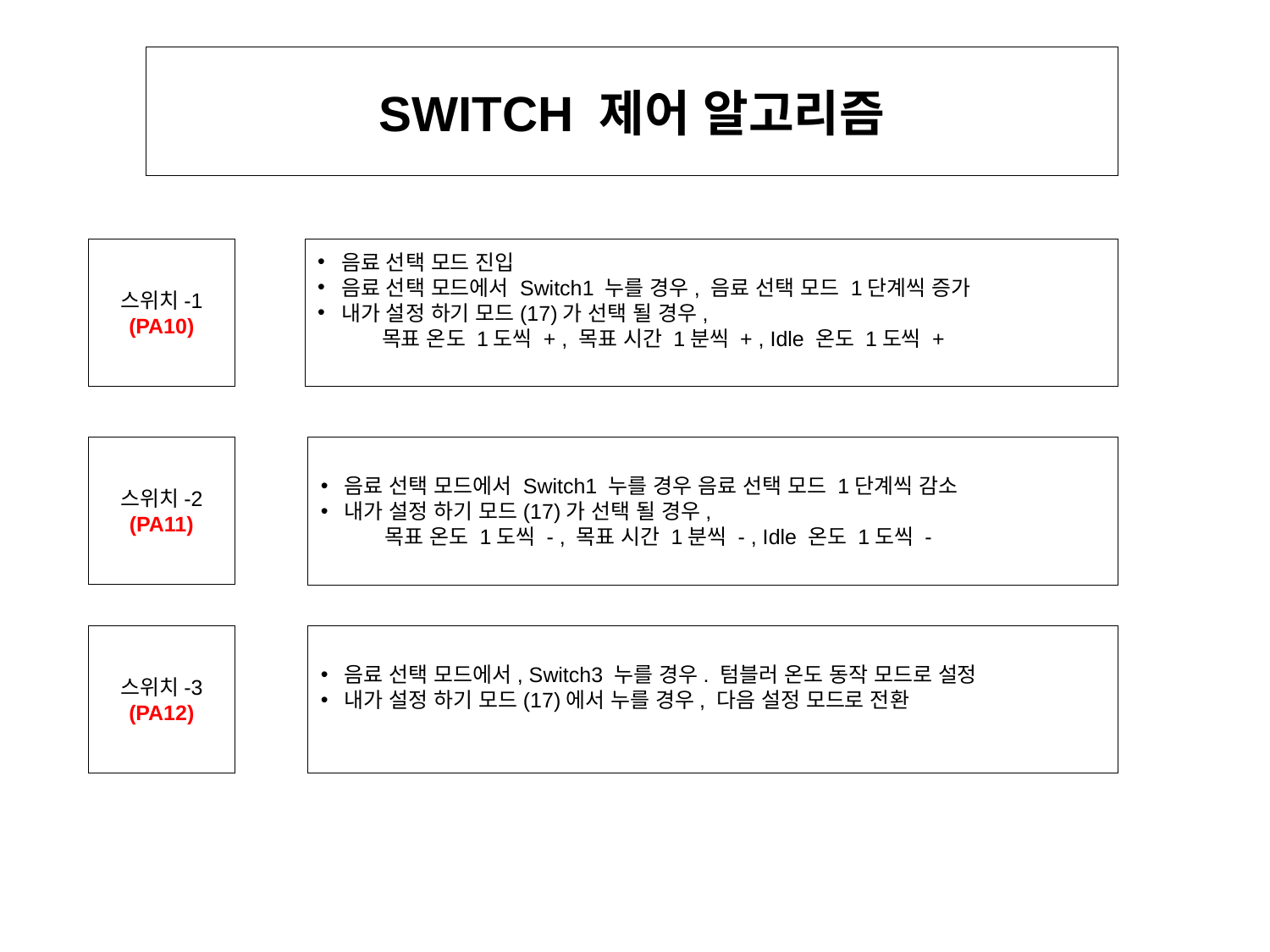

SWITCH 제어 알고리즘
스위치-1
(PA10)
음료 선택 모드 진입
음료 선택 모드에서 Switch1 누를 경우, 음료 선택 모드 1단계씩 증가
내가 설정 하기 모드(17)가 선택 될 경우,
          목표 온도 1도씩 + , 목표 시간 1분씩 + , Idle 온도 1도씩 +

스위치-2
(PA11)
음료 선택 모드에서 Switch1 누를 경우 음료 선택 모드 1단계씩 감소
내가 설정 하기 모드(17)가 선택 될 경우,
          목표 온도 1도씩 - , 목표 시간 1분씩 - , Idle 온도 1도씩 -
스위치-3
(PA12)
음료 선택 모드에서, Switch3 누를 경우. 텀블러 온도 동작 모드로 설정
내가 설정 하기 모드(17)에서 누를 경우, 다음 설정 모드로 전환